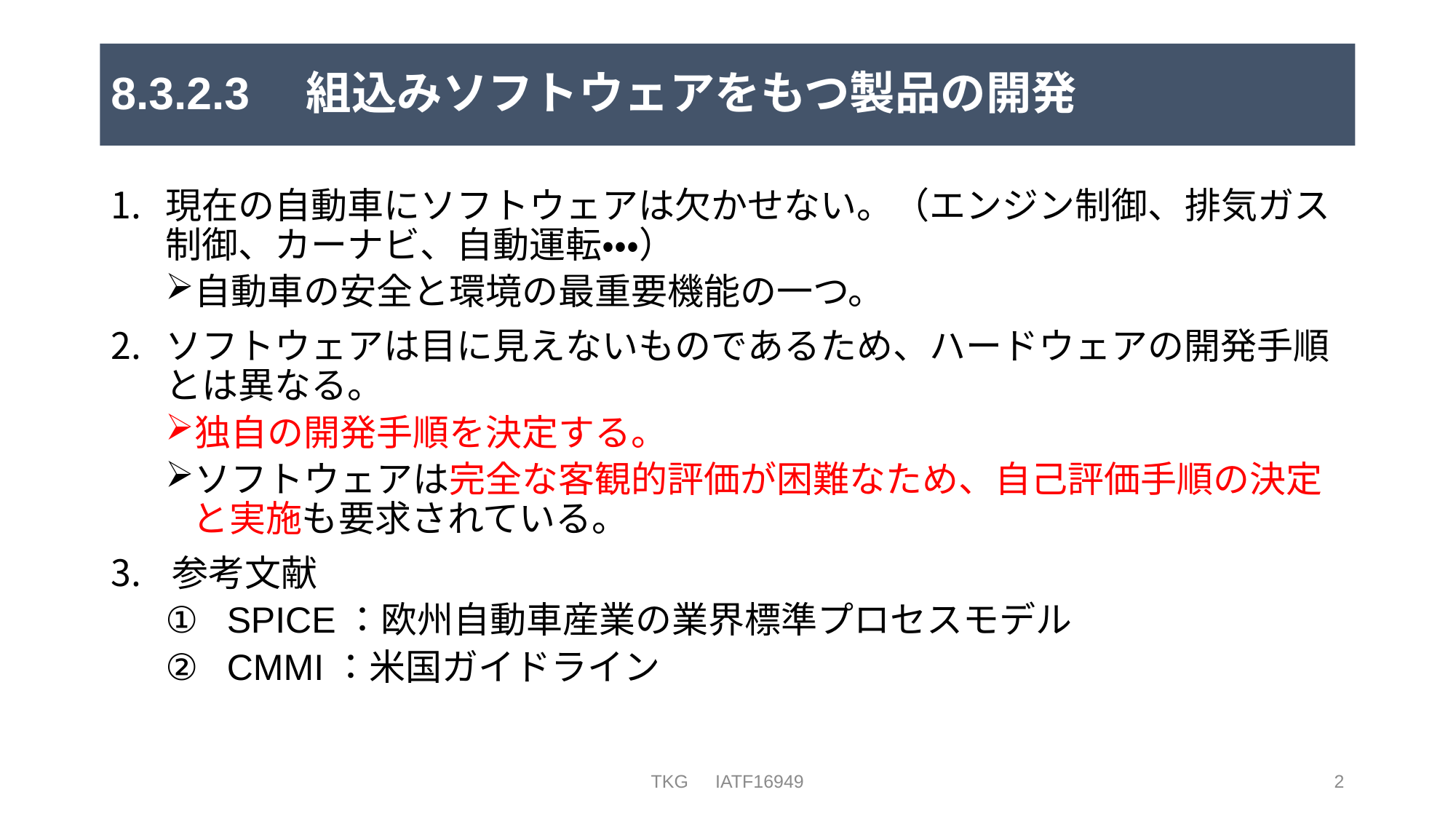

# 8.3.2.3　組込みソフトウェアをもつ製品の開発
現在の自動車にソフトウェアは欠かせない。（エンジン制御、排気ガス制御、カーナビ、自動運転・・・）
自動車の安全と環境の最重要機能の一つ。
ソフトウェアは目に見えないものであるため、ハードウェアの開発手順とは異なる。
独自の開発手順を決定する。
ソフトウェアは完全な客観的評価が困難なため、自己評価手順の決定と実施も要求されている。
参考文献
SPICE：欧州自動車産業の業界標準プロセスモデル
CMMI：米国ガイドライン
TKG　IATF16949
2